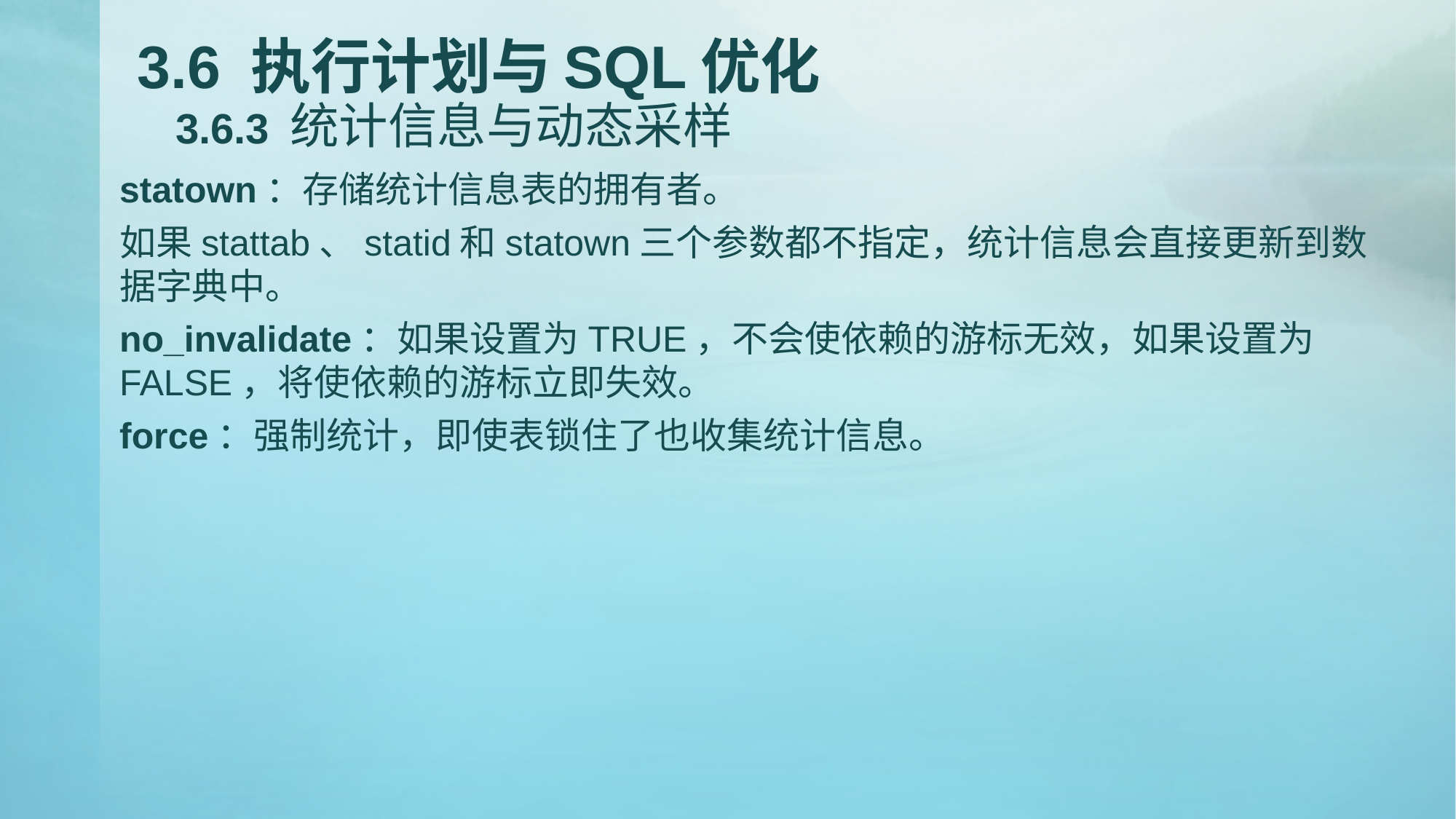

# 3.6 执行计划与SQL优化 3.6.3 统计信息与动态采样
statown：存储统计信息表的拥有者。
如果stattab、statid和statown三个参数都不指定，统计信息会直接更新到数据字典中。
no_invalidate：如果设置为TRUE，不会使依赖的游标无效，如果设置为FALSE，将使依赖的游标立即失效。
force：强制统计，即使表锁住了也收集统计信息。